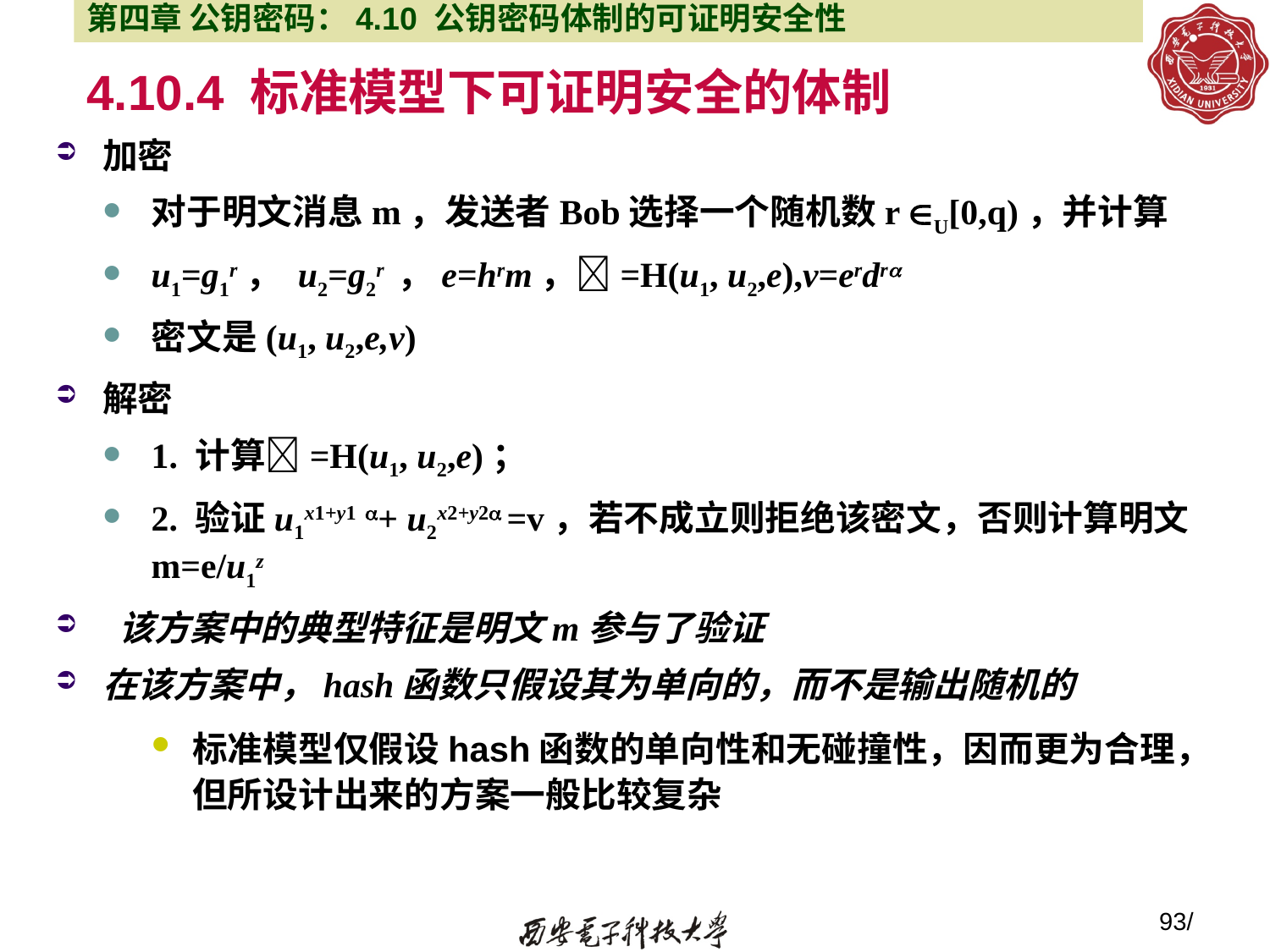

第四章 公钥密码：4.10 公钥密码体制的可证明安全性
# 4.10.4 标准模型下可证明安全的体制
加密
对于明文消息m，发送者Bob选择一个随机数r ∈U[0,q)，并计算
u1=g1r， u2=g2r ，e=hrm，α=H(u1, u2,e),v=erdrα
密文是(u1, u2,e,v)
解密
1. 计算α=H(u1, u2,e)；
2. 验证u1x1+y1 α+ u2x2+y2α =v，若不成立则拒绝该密文，否则计算明文m=e/u1z
 该方案中的典型特征是明文m参与了验证
在该方案中，hash函数只假设其为单向的，而不是输出随机的
标准模型仅假设hash函数的单向性和无碰撞性，因而更为合理，但所设计出来的方案一般比较复杂

93/